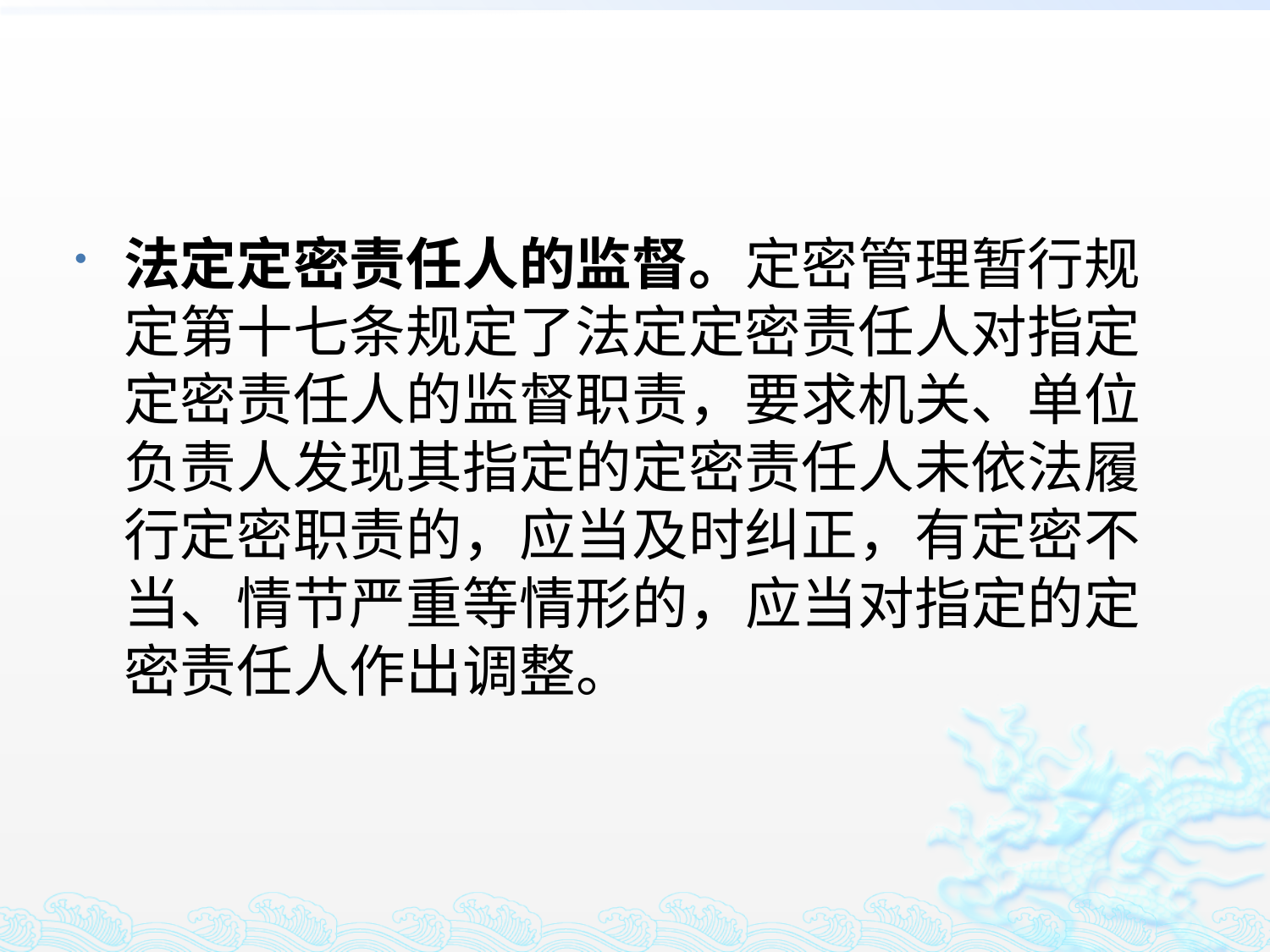

#
法定定密责任人的监督。定密管理暂行规定第十七条规定了法定定密责任人对指定定密责任人的监督职责，要求机关、单位负责人发现其指定的定密责任人未依法履行定密职责的，应当及时纠正，有定密不当、情节严重等情形的，应当对指定的定密责任人作出调整。